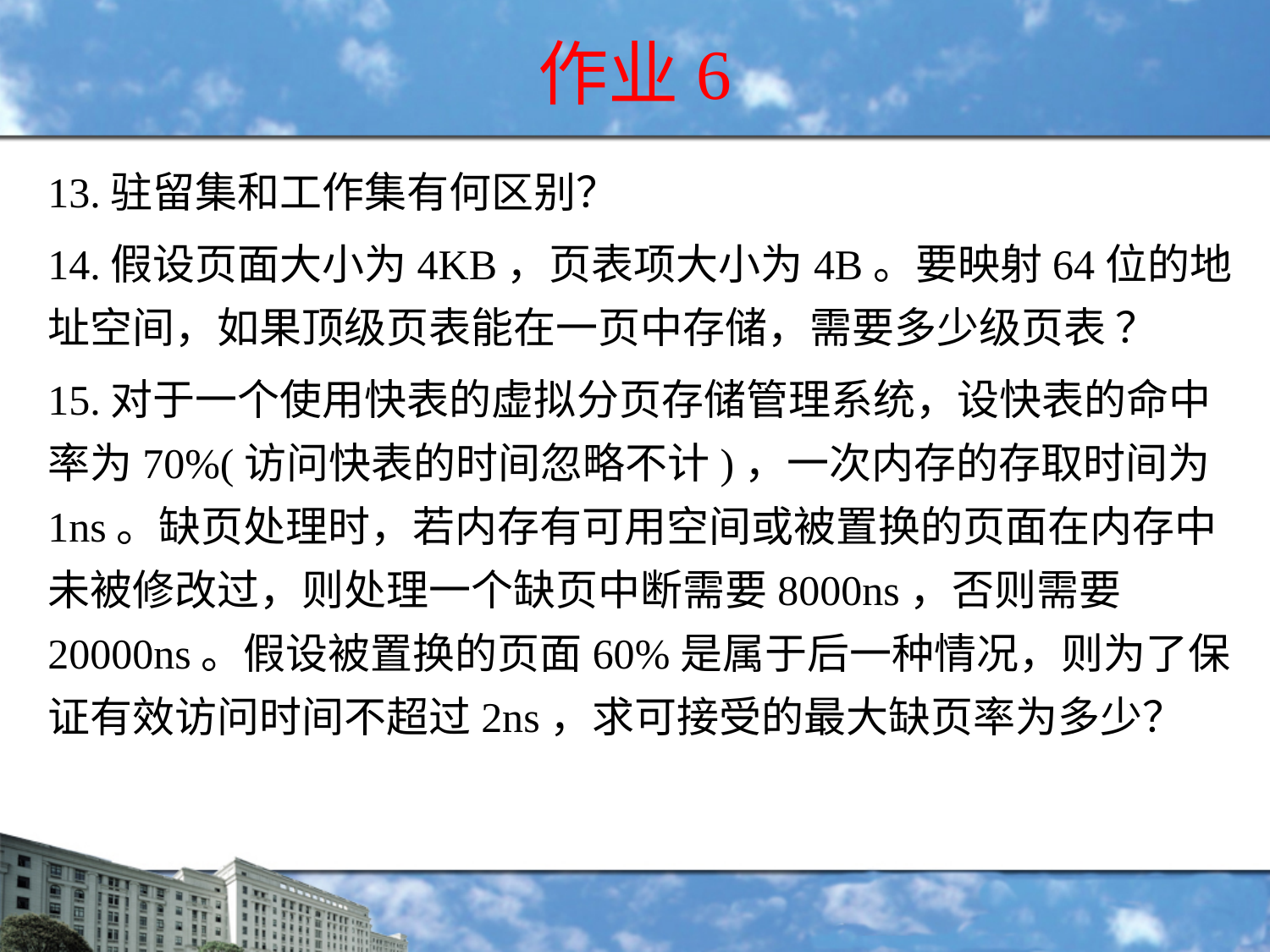

# 作业6
13.驻留集和工作集有何区别？
14.假设页面大小为4KB，页表项大小为4B。要映射64位的地址空间，如果顶级页表能在一页中存储，需要多少级页表 ？
15.对于一个使用快表的虚拟分页存储管理系统，设快表的命中率为70%(访问快表的时间忽略不计)，一次内存的存取时间为1ns。缺页处理时，若内存有可用空间或被置换的页面在内存中未被修改过，则处理一个缺页中断需要8000ns，否则需要20000ns。假设被置换的页面60%是属于后一种情况，则为了保证有效访问时间不超过2ns，求可接受的最大缺页率为多少？